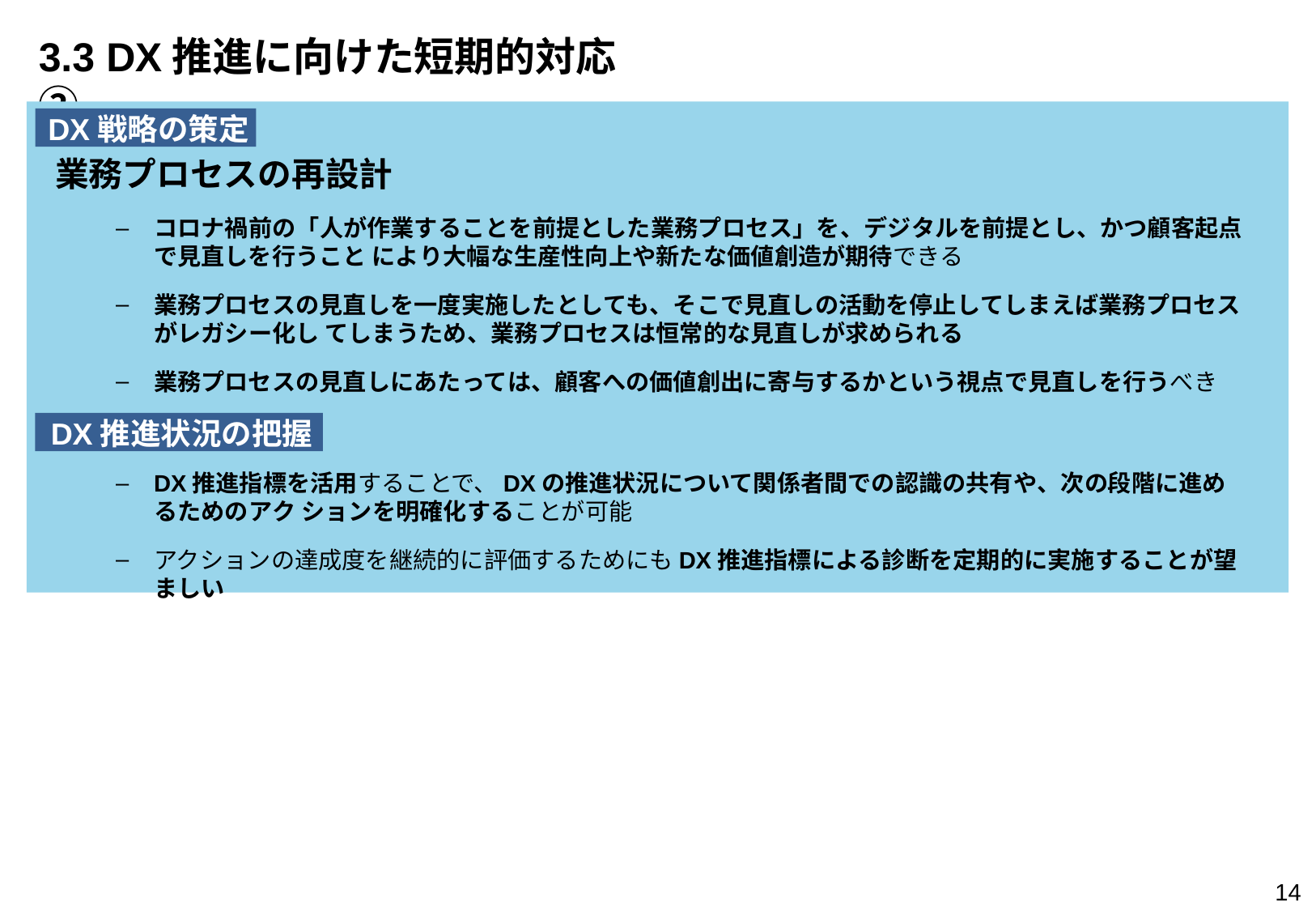

# 3.3 DX推進に向けた短期的対応②

DX戦略の策定
業務プロセスの再設計
コロナ禍前の「人が作業することを前提とした業務プロセス」を、デジタルを前提とし、かつ顧客起点で見直しを行うこと により大幅な生産性向上や新たな価値創造が期待できる
業務プロセスの見直しを一度実施したとしても、そこで見直しの活動を停止してしまえば業務プロセスがレガシー化し てしまうため、業務プロセスは恒常的な見直しが求められる
業務プロセスの見直しにあたっては、顧客への価値創出に寄与するかという視点で見直しを行うべき
DX推進状況の把握
DX推進指標を活用することで、DXの推進状況について関係者間での認識の共有や、次の段階に進めるためのアク ションを明確化することが可能
アクションの達成度を継続的に評価するためにもDX推進指標による診断を定期的に実施することが望ましい
14